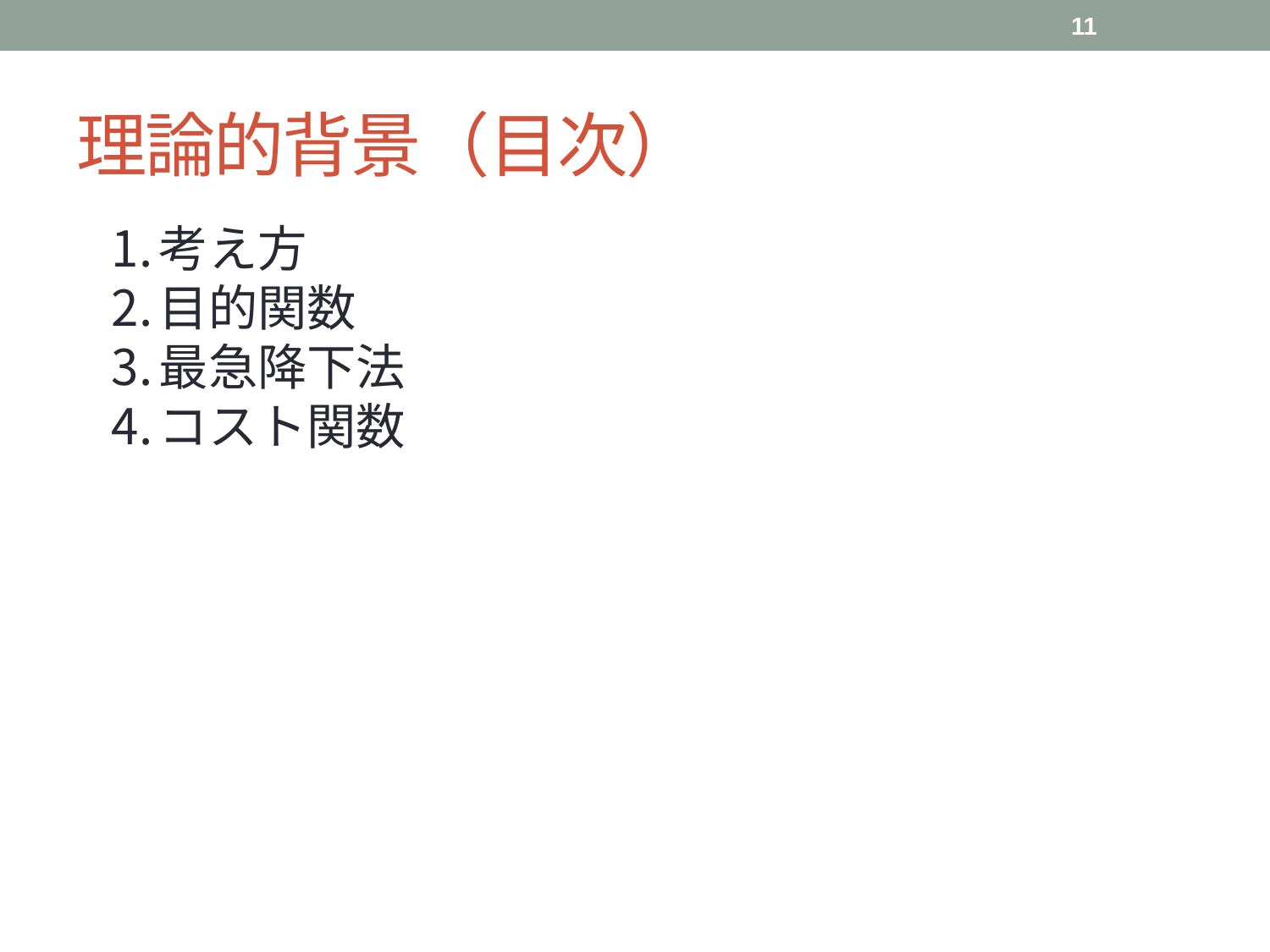

11
# 理論的背景（目次）
考え方
目的関数
最急降下法
コスト関数